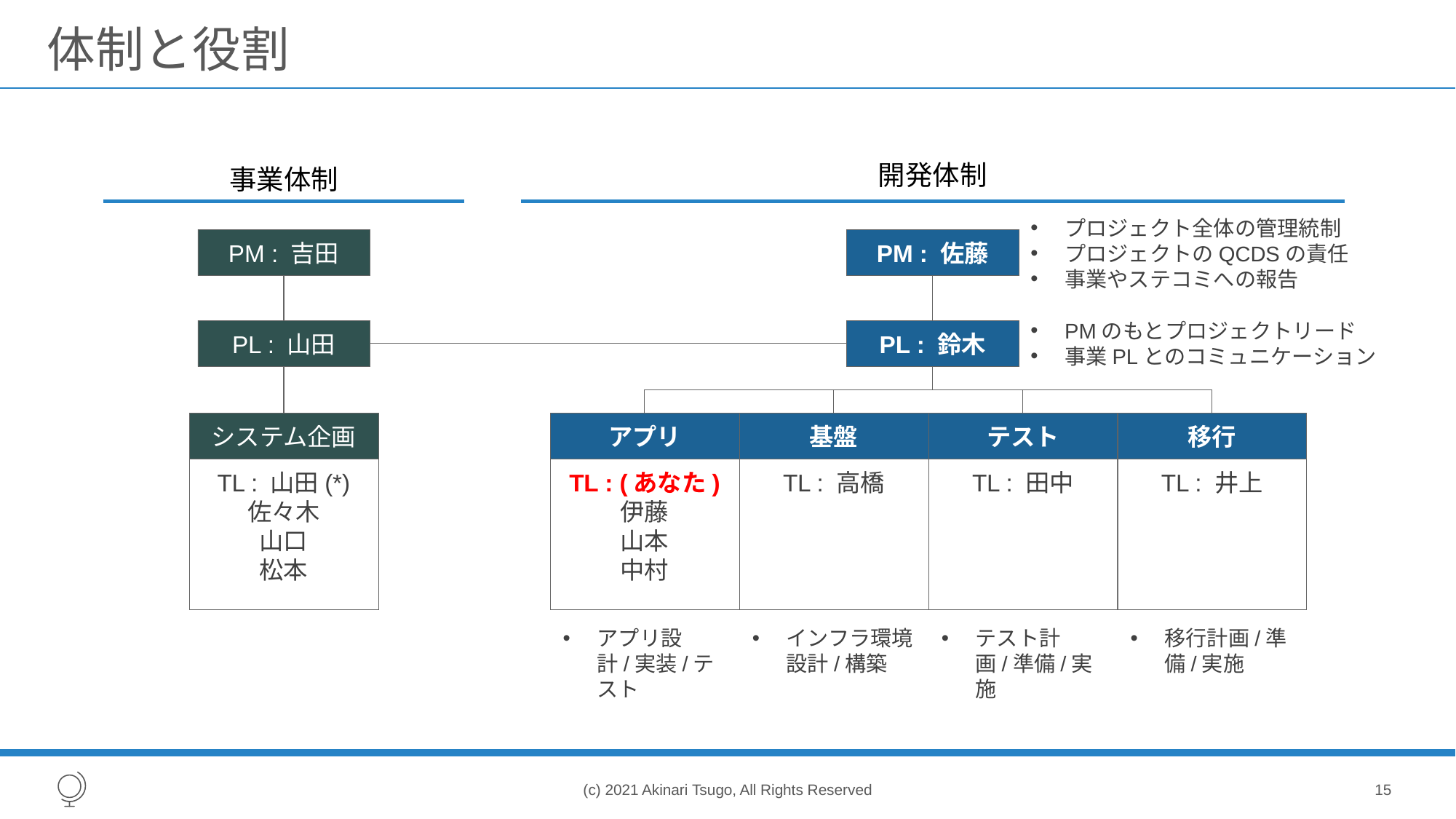

# 体制と役割
開発体制
事業体制
プロジェクト全体の管理統制
プロジェクトのQCDSの責任
事業やステコミへの報告
PM : 吉田
PM : 佐藤
PMのもとプロジェクトリード
事業PLとのコミュニケーション
PL : 山田
PL : 鈴木
システム企画
アプリ
基盤
テスト
移行
TL : 山田(*)
佐々木
山口
松本
TL : (あなた)
伊藤
山本
中村
TL : 高橋
TL : 田中
TL : 井上
アプリ設計/実装/テスト

インフラ環境設計/構築
テスト計画/準備/実施
移行計画/準備/実施